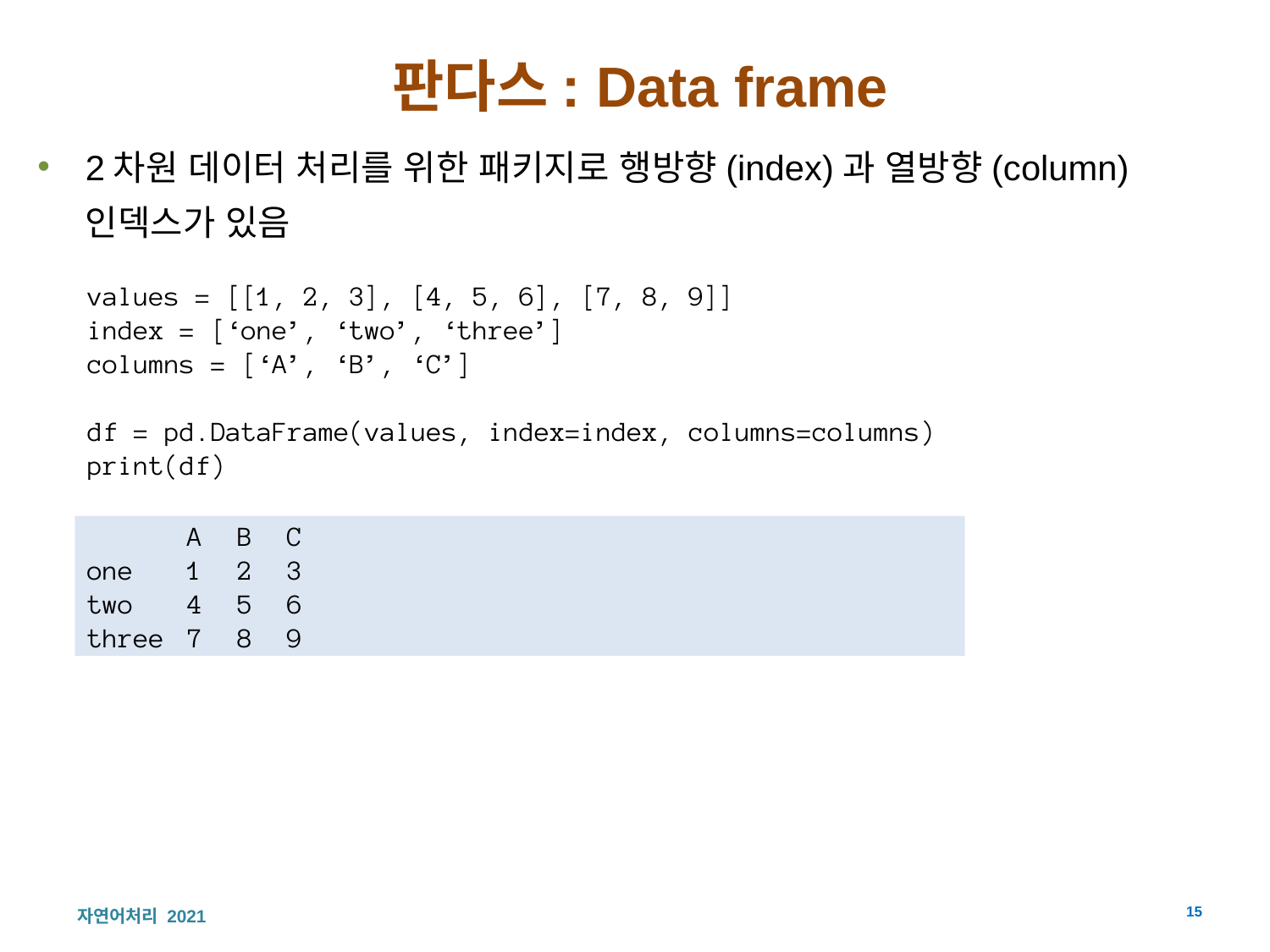

# 판다스: Data frame
2차원 데이터 처리를 위한 패키지로 행방향(index)과 열방향(column) 인덱스가 있음

values = [[1, 2, 3], [4, 5, 6], [7, 8, 9]]
index = [‘one’, ‘two’, ‘three’]
columns = [‘A’, ‘B’, ‘C’]

df = pd.DataFrame(values, index=index, columns=columns)
print(df)
	A	B	C
one	1	2	3
two	4	5	6
three	7	8	9